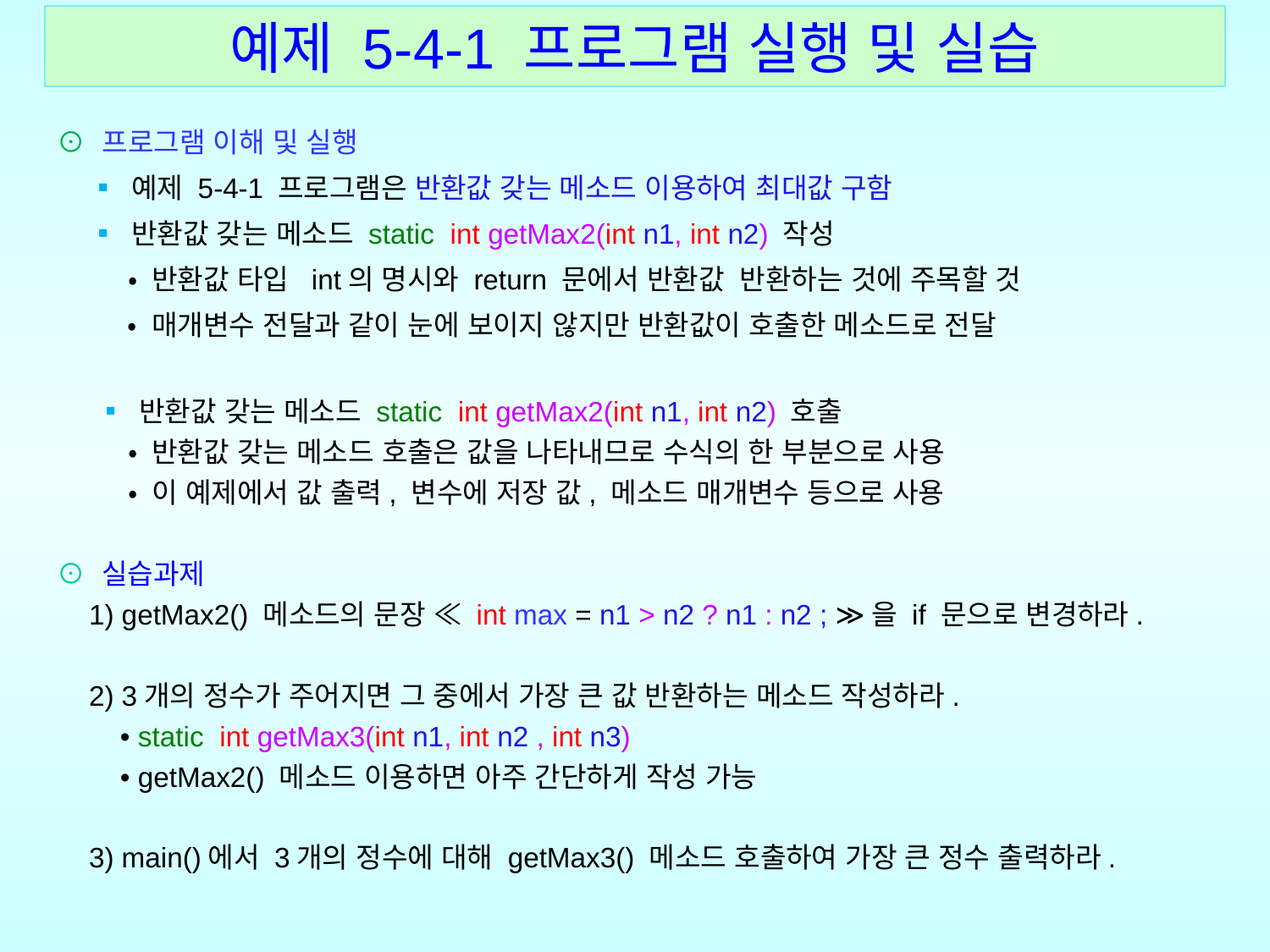

예제 5-4-1 프로그램 실행 및 실습
⊙ 프로그램 이해 및 실행
    ▪ 예제 5-4-1 프로그램은 반환값 갖는 메소드 이용하여 최대값 구함
    ▪ 반환값 갖는 메소드 static  int getMax2(int n1, int n2) 작성
         • 반환값 타입  int의 명시와 return 문에서 반환값  반환하는 것에 주목할 것
         • 매개변수 전달과 같이 눈에 보이지 않지만 반환값이 호출한 메소드로 전달

     ▪ 반환값 갖는 메소드 static  int getMax2(int n1, int n2) 호출
         • 반환값 갖는 메소드 호출은 값을 나타내므로 수식의 한 부분으로 사용
         • 이 예제에서 값 출력, 변수에 저장 값, 메소드 매개변수 등으로 사용

⊙ 실습과제
    1) getMax2() 메소드의 문장 ≪ int max = n1 > n2 ? n1 : n2 ; ≫을 if 문으로 변경하라.

    2) 3개의 정수가 주어지면 그 중에서 가장 큰 값 반환하는 메소드 작성하라.
        • static  int getMax3(int n1, int n2 , int n3)
        • getMax2() 메소드 이용하면 아주 간단하게 작성 가능

    3) main()에서 3개의 정수에 대해 getMax3() 메소드 호출하여 가장 큰 정수 출력하라.